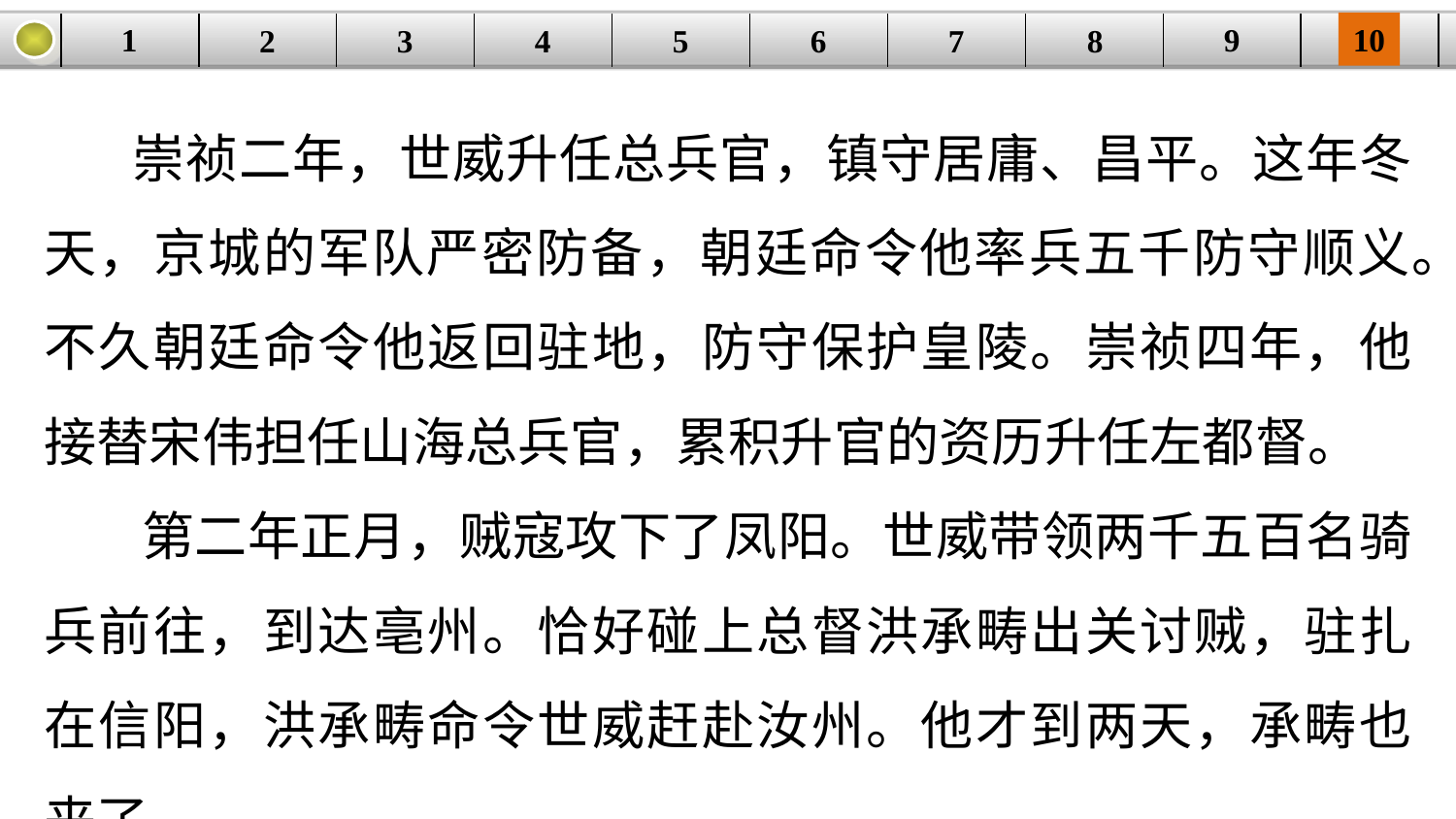

9
10
1
3
4
5
6
8
2
|  |  |  |  |  |  |  |  |  |  |
| --- | --- | --- | --- | --- | --- | --- | --- | --- | --- |
7

      崇祯二年，世威升任总兵官，镇守居庸、昌平。这年冬天，京城的军队严密防备，朝廷命令他率兵五千防守顺义。不久朝廷命令他返回驻地，防守保护皇陵。崇祯四年，他接替宋伟担任山海总兵官，累积升官的资历升任左都督。
       第二年正月，贼寇攻下了凤阳。世威带领两千五百名骑兵前往，到达亳州。恰好碰上总督洪承畴出关讨贼，驻扎在信阳，洪承畴命令世威赶赴汝州。他才到两天，承畴也来了。